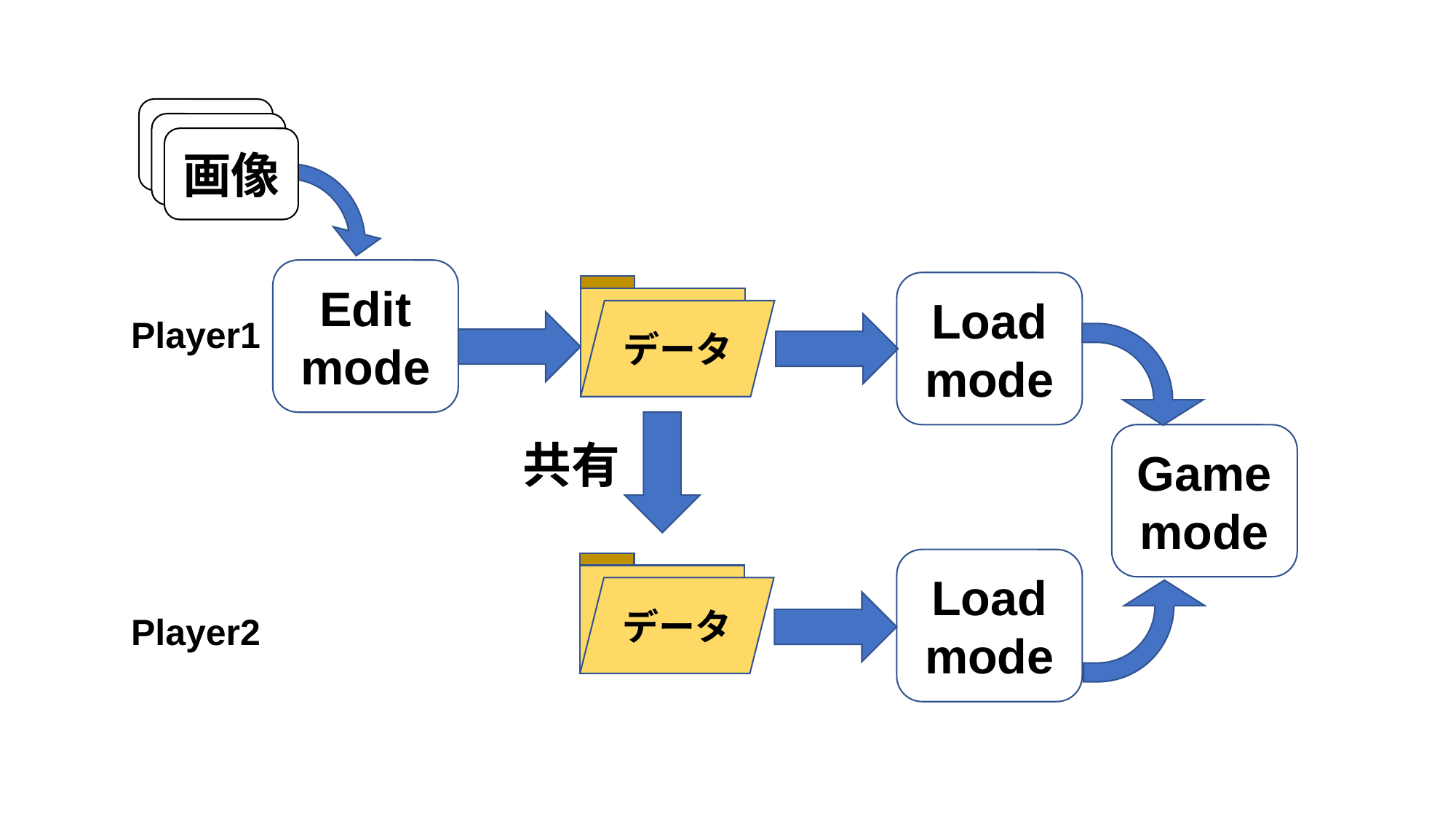

画像
画像
画像

Edit
mode
Load
mode

データ
Player1

Game
mode
共有
Load
mode

データ

Player2